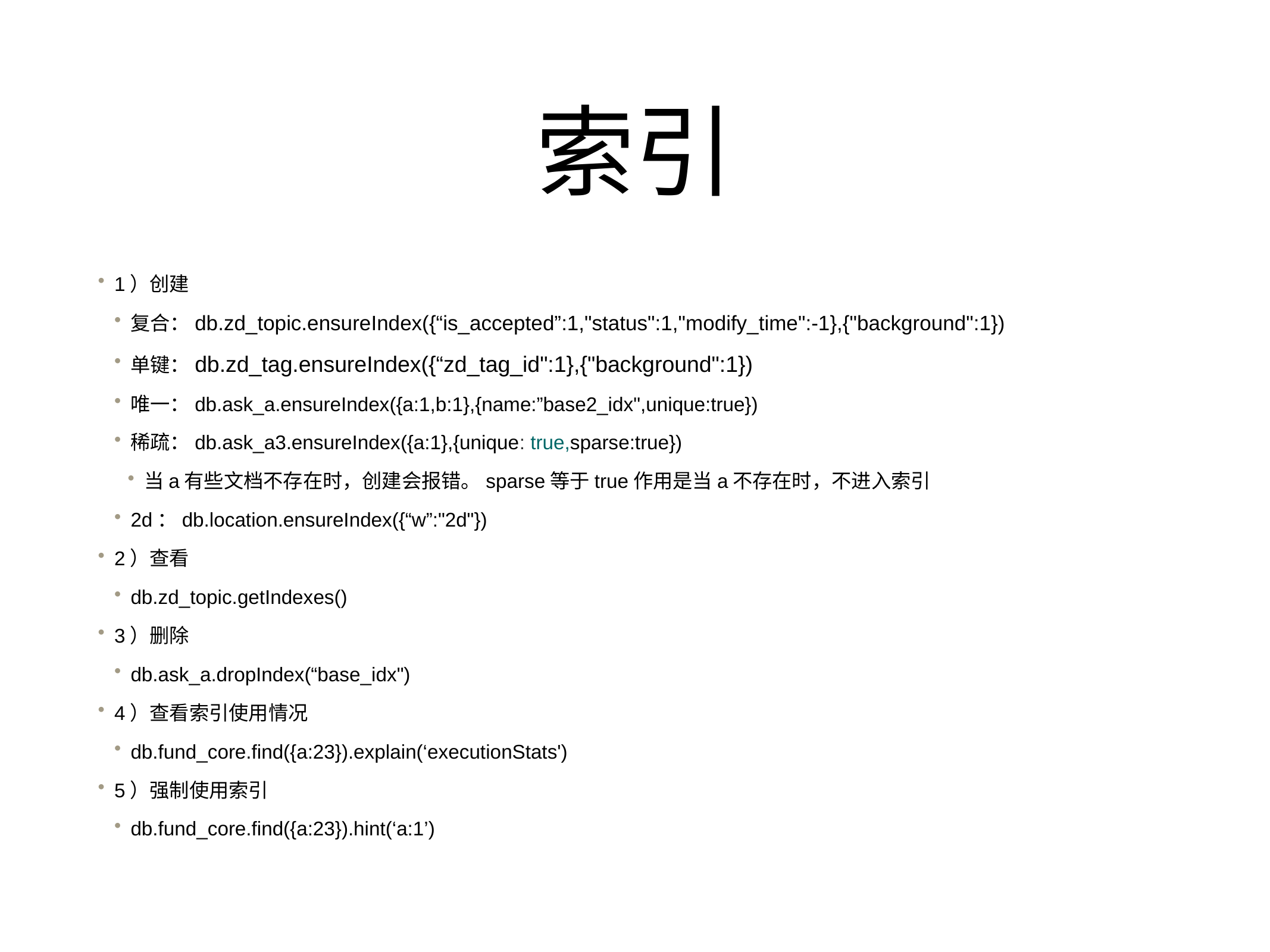

# 索引
1）创建
复合：db.zd_topic.ensureIndex({“is_accepted”:1,"status":1,"modify_time":-1},{"background":1})
单键：db.zd_tag.ensureIndex({“zd_tag_id":1},{"background":1})
唯一：db.ask_a.ensureIndex({a:1,b:1},{name:”base2_idx",unique:true})
稀疏：db.ask_a3.ensureIndex({a:1},{unique: true,sparse:true})
当a有些文档不存在时，创建会报错。sparse等于true作用是当a不存在时，不进入索引
2d：db.location.ensureIndex({“w”:"2d"})
2）查看
db.zd_topic.getIndexes()
3）删除
db.ask_a.dropIndex(“base_idx")
4）查看索引使用情况
db.fund_core.find({a:23}).explain(‘executionStats')
5）强制使用索引
db.fund_core.find({a:23}).hint(‘a:1’)